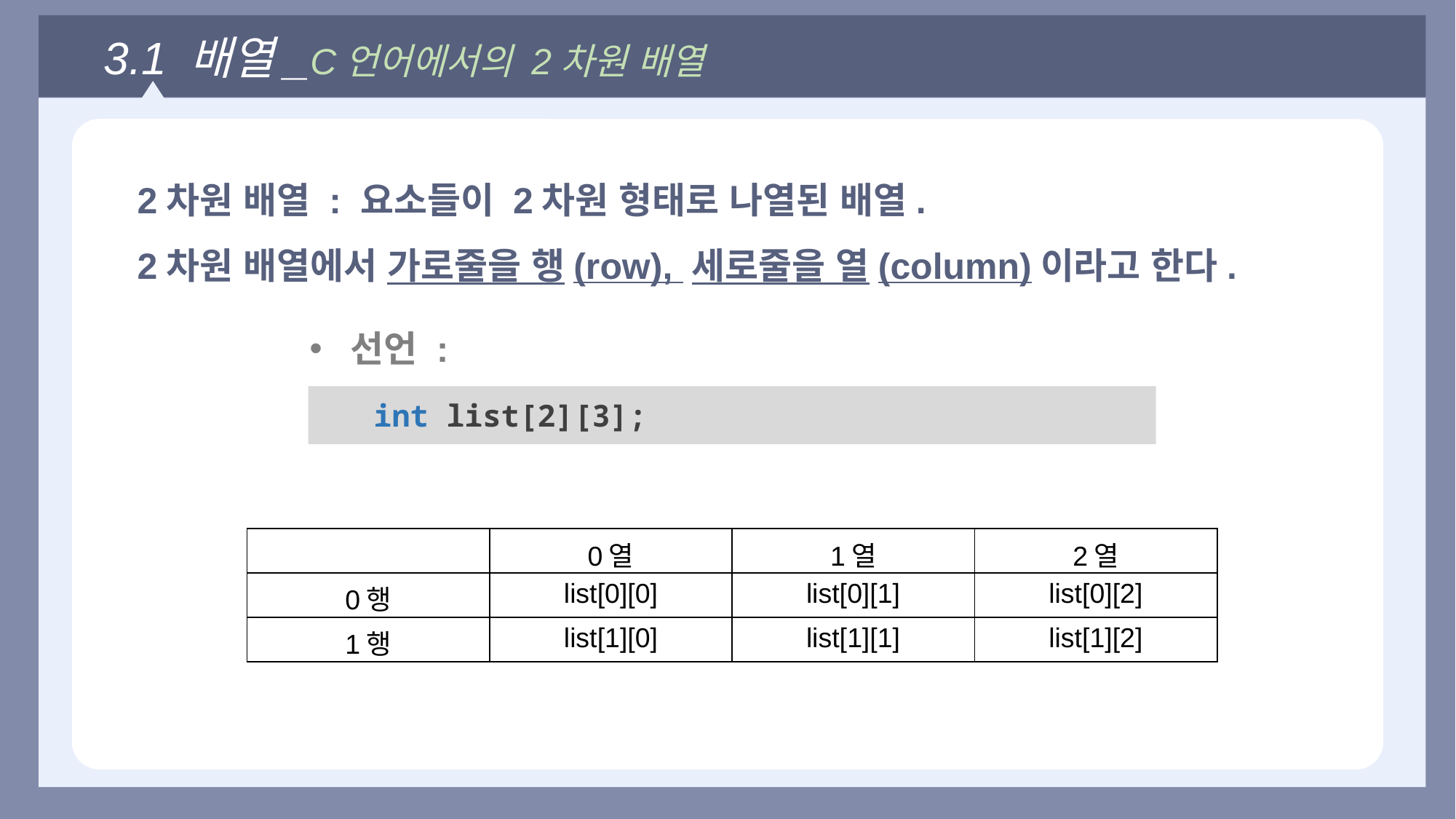

3.1 배열_C언어에서의 2차원 배열

2차원 배열 : 요소들이 2차원 형태로 나열된 배열.
2차원 배열에서 가로줄을 행(row), 세로줄을 열(column)이라고 한다.
선언 :
int list[2][3];
|  | 0열 | 1열 | 2열 |
| --- | --- | --- | --- |
| 0행 | list[0][0] | list[0][1] | list[0][2] |
| 1행 | list[1][0] | list[1][1] | list[1][2] |